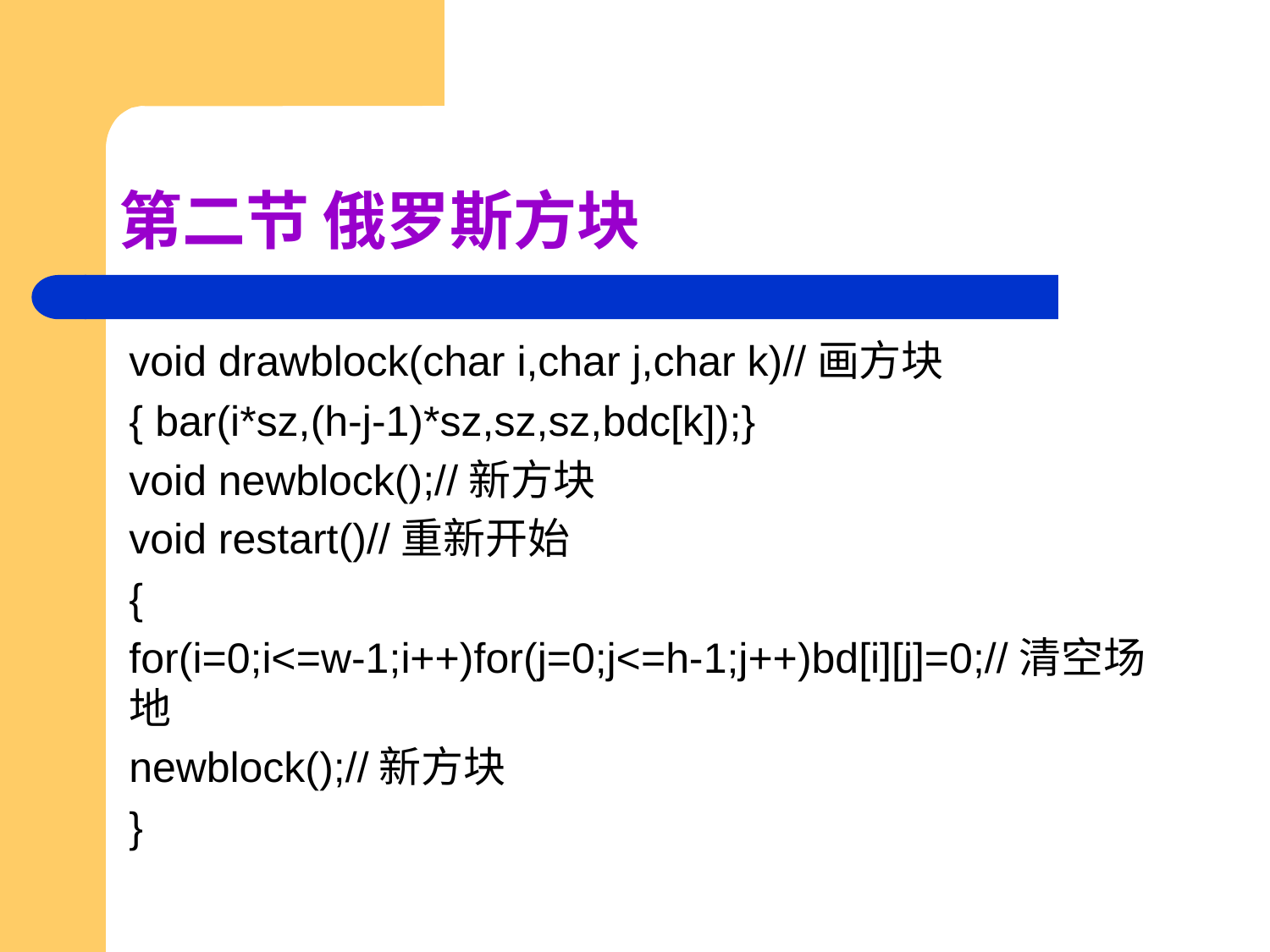

# 第二节 俄罗斯方块
void drawblock(char i,char j,char k)//画方块
{ bar(i*sz,(h-j-1)*sz,sz,sz,bdc[k]);}
void newblock();//新方块
void restart()//重新开始
{
for(i=0;i<=w-1;i++)for(j=0;j<=h-1;j++)bd[i][j]=0;//清空场地
newblock();//新方块
}